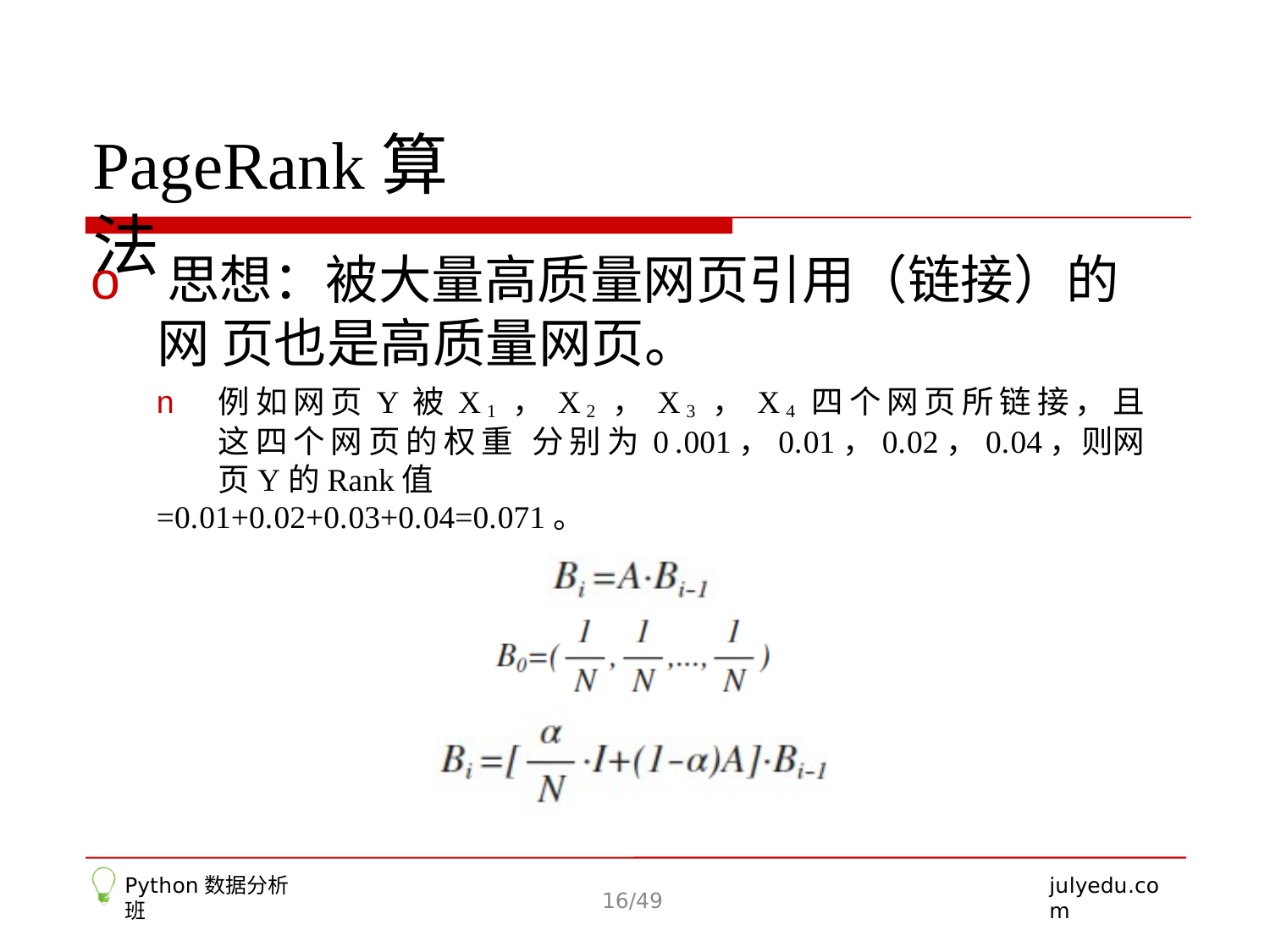

# PageRank算法

o 思想：被大量高质量网页引用（链接）的网 页也是高质量网页。
n	例如网页Y被X1，X2，X3，X4四个网页所链接，且这四个网页的权重 分别为0.001，0.01，0.02，0.04，则网页Y的Rank值
=0.01+0.02+0.03+0.04=0.071。

Python数据分析班
julyedu.com
16/49